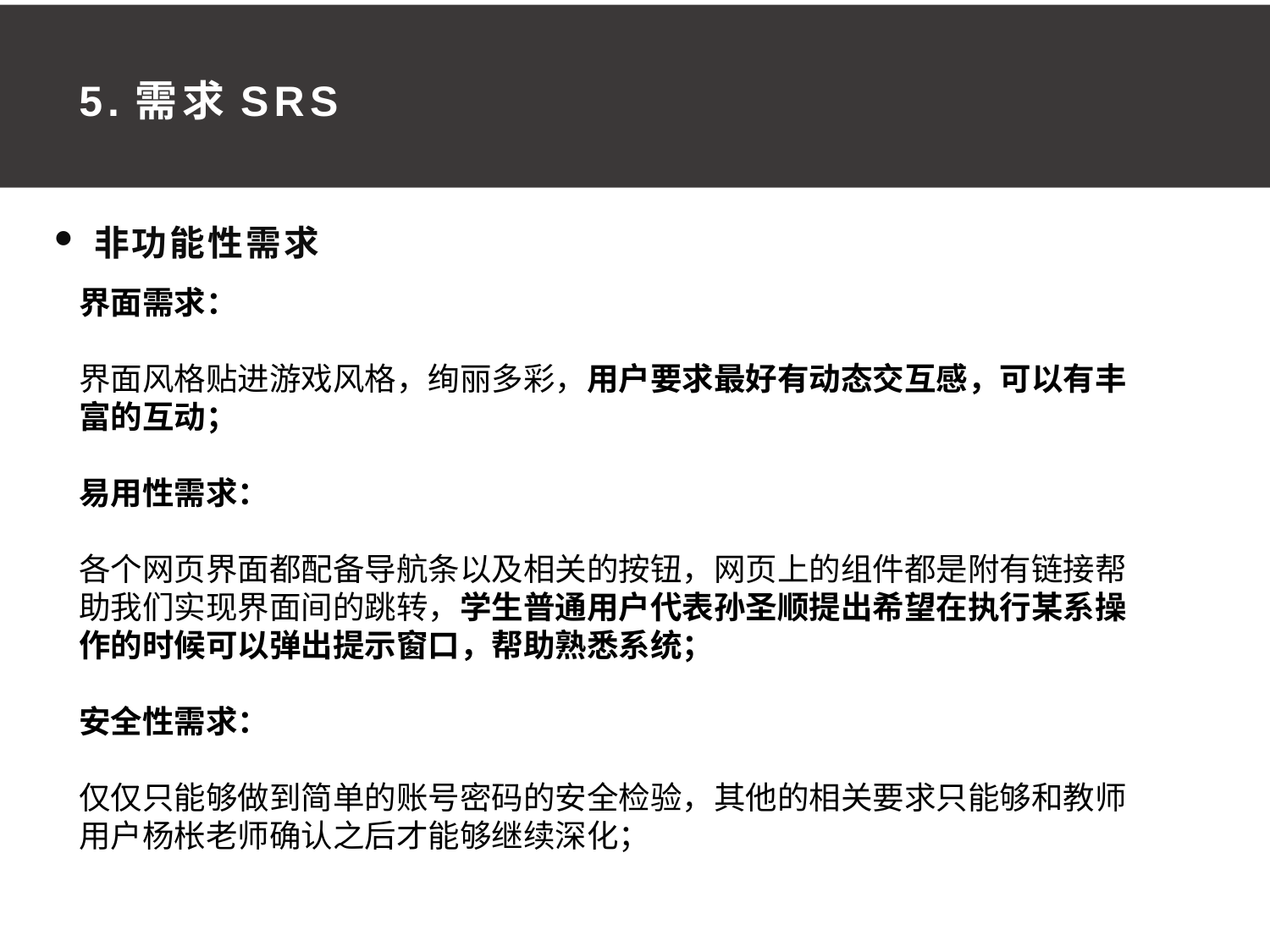

5.需求SRS
非功能性需求
界面需求：

界面风格贴进游戏风格，绚丽多彩，用户要求最好有动态交互感，可以有丰富的互动；

易用性需求：

各个网页界面都配备导航条以及相关的按钮，网页上的组件都是附有链接帮助我们实现界面间的跳转，学生普通用户代表孙圣顺提出希望在执行某系操作的时候可以弹出提示窗口，帮助熟悉系统；

安全性需求：

仅仅只能够做到简单的账号密码的安全检验，其他的相关要求只能够和教师用户杨枨老师确认之后才能够继续深化；